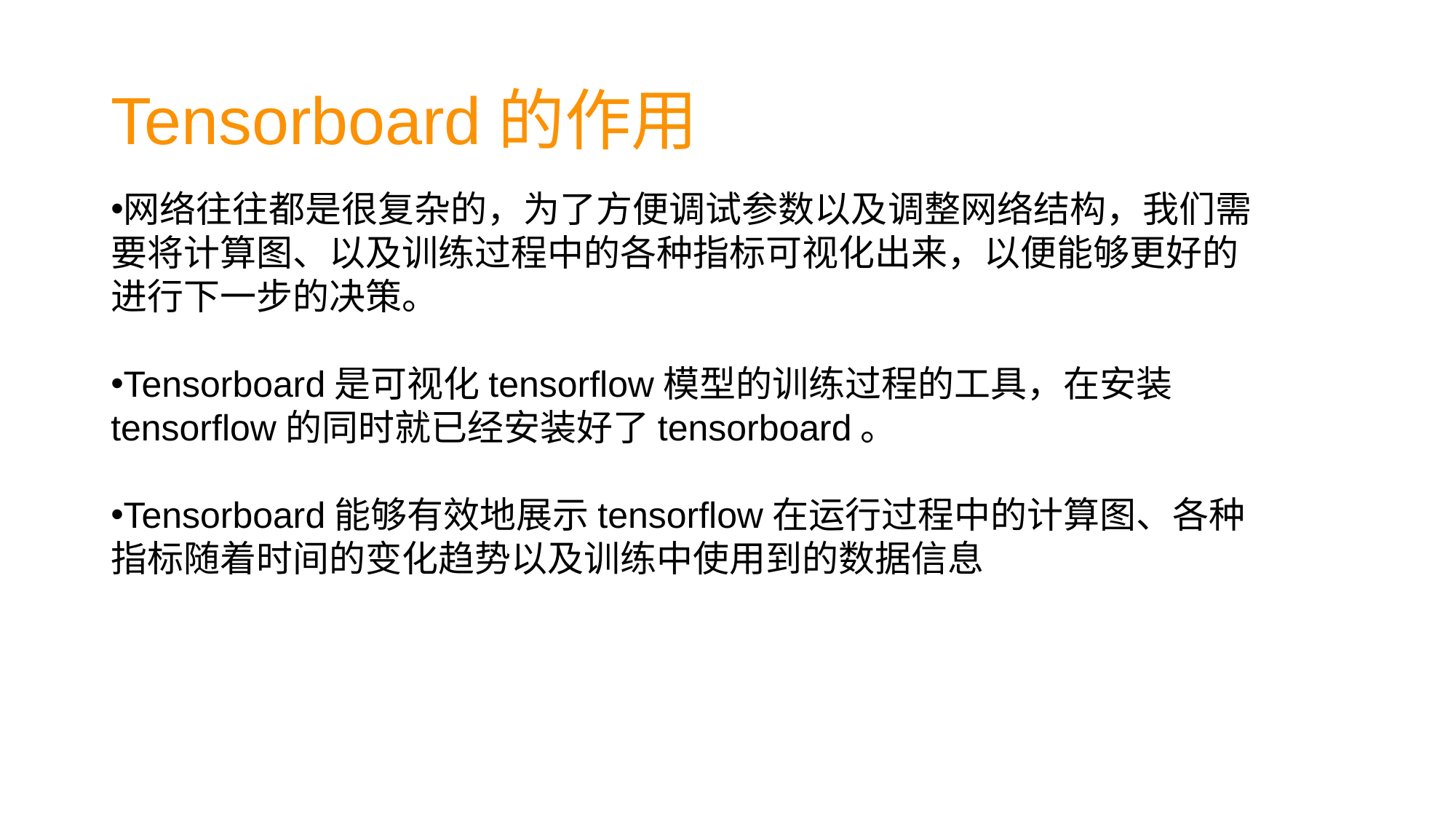

# Tensorboard的作用
网络往往都是很复杂的，为了方便调试参数以及调整网络结构，我们需要将计算图、以及训练过程中的各种指标可视化出来，以便能够更好的进行下一步的决策。

Tensorboard是可视化tensorflow模型的训练过程的工具，在安装tensorflow的同时就已经安装好了tensorboard。

Tensorboard能够有效地展示tensorflow在运行过程中的计算图、各种指标随着时间的变化趋势以及训练中使用到的数据信息